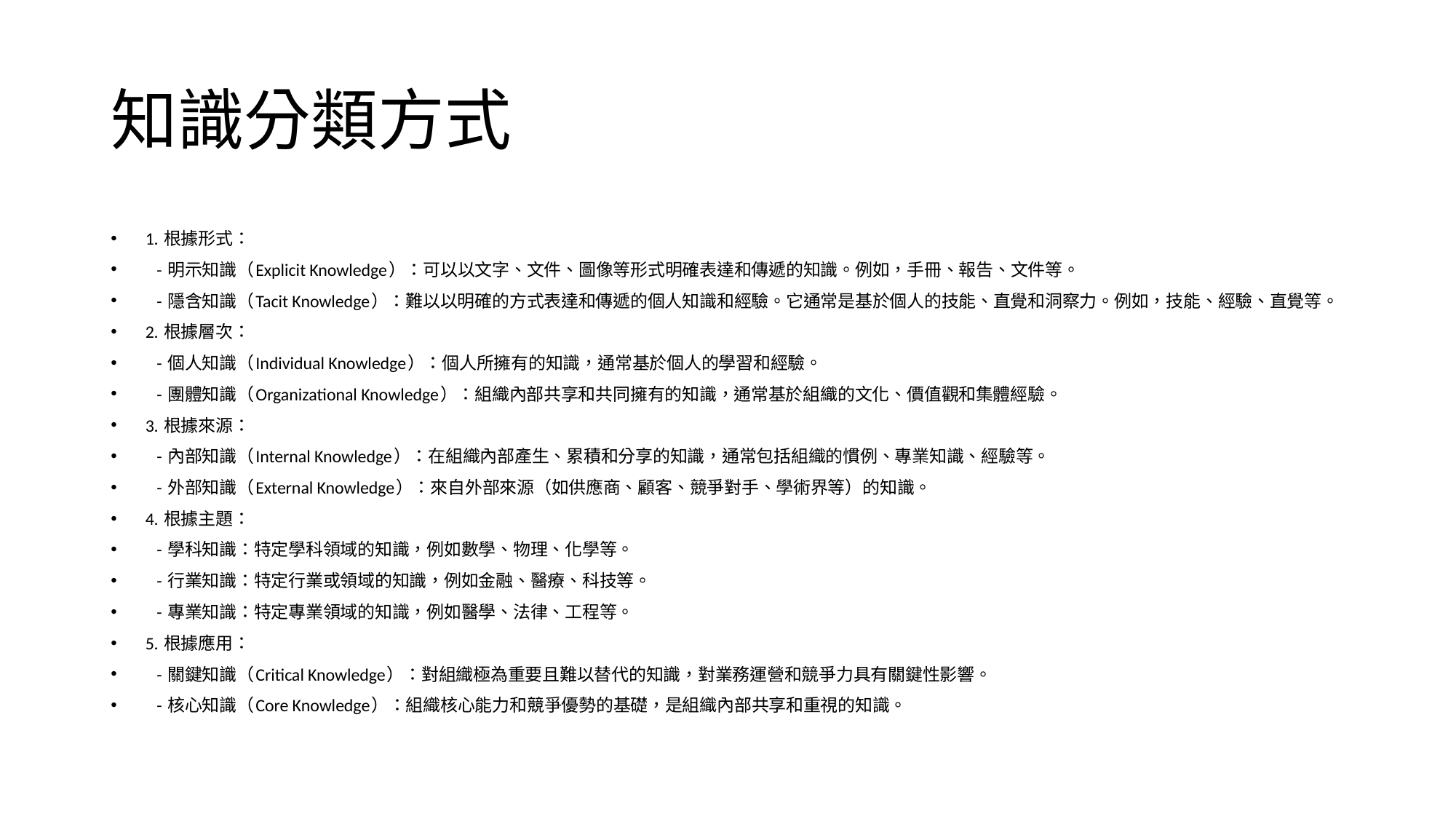

# 知識分類方式
1. 根據形式：
   - 明示知識（Explicit Knowledge）：可以以文字、文件、圖像等形式明確表達和傳遞的知識。例如，手冊、報告、文件等。
   - 隱含知識（Tacit Knowledge）：難以以明確的方式表達和傳遞的個人知識和經驗。它通常是基於個人的技能、直覺和洞察力。例如，技能、經驗、直覺等。
2. 根據層次：
   - 個人知識（Individual Knowledge）：個人所擁有的知識，通常基於個人的學習和經驗。
   - 團體知識（Organizational Knowledge）：組織內部共享和共同擁有的知識，通常基於組織的文化、價值觀和集體經驗。
3. 根據來源：
   - 內部知識（Internal Knowledge）：在組織內部產生、累積和分享的知識，通常包括組織的慣例、專業知識、經驗等。
   - 外部知識（External Knowledge）：來自外部來源（如供應商、顧客、競爭對手、學術界等）的知識。
4. 根據主題：
   - 學科知識：特定學科領域的知識，例如數學、物理、化學等。
   - 行業知識：特定行業或領域的知識，例如金融、醫療、科技等。
   - 專業知識：特定專業領域的知識，例如醫學、法律、工程等。
5. 根據應用：
   - 關鍵知識（Critical Knowledge）：對組織極為重要且難以替代的知識，對業務運營和競爭力具有關鍵性影響。
   - 核心知識（Core Knowledge）：組織核心能力和競爭優勢的基礎，是組織內部共享和重視的知識。